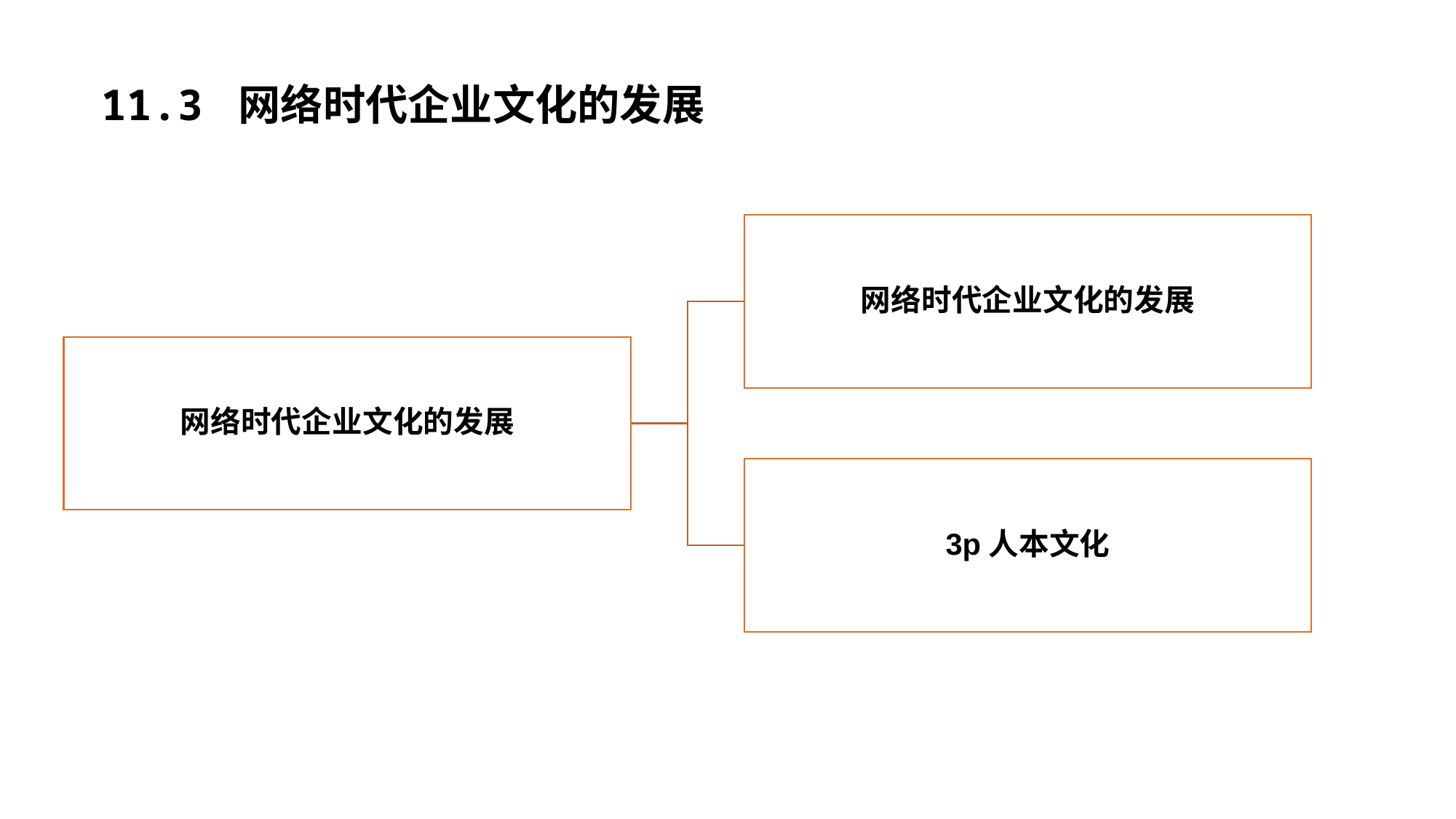

网络时代企业文化的发展
网络时代企业文化的发展
3p人本文化
11.3 网络时代企业文化的发展